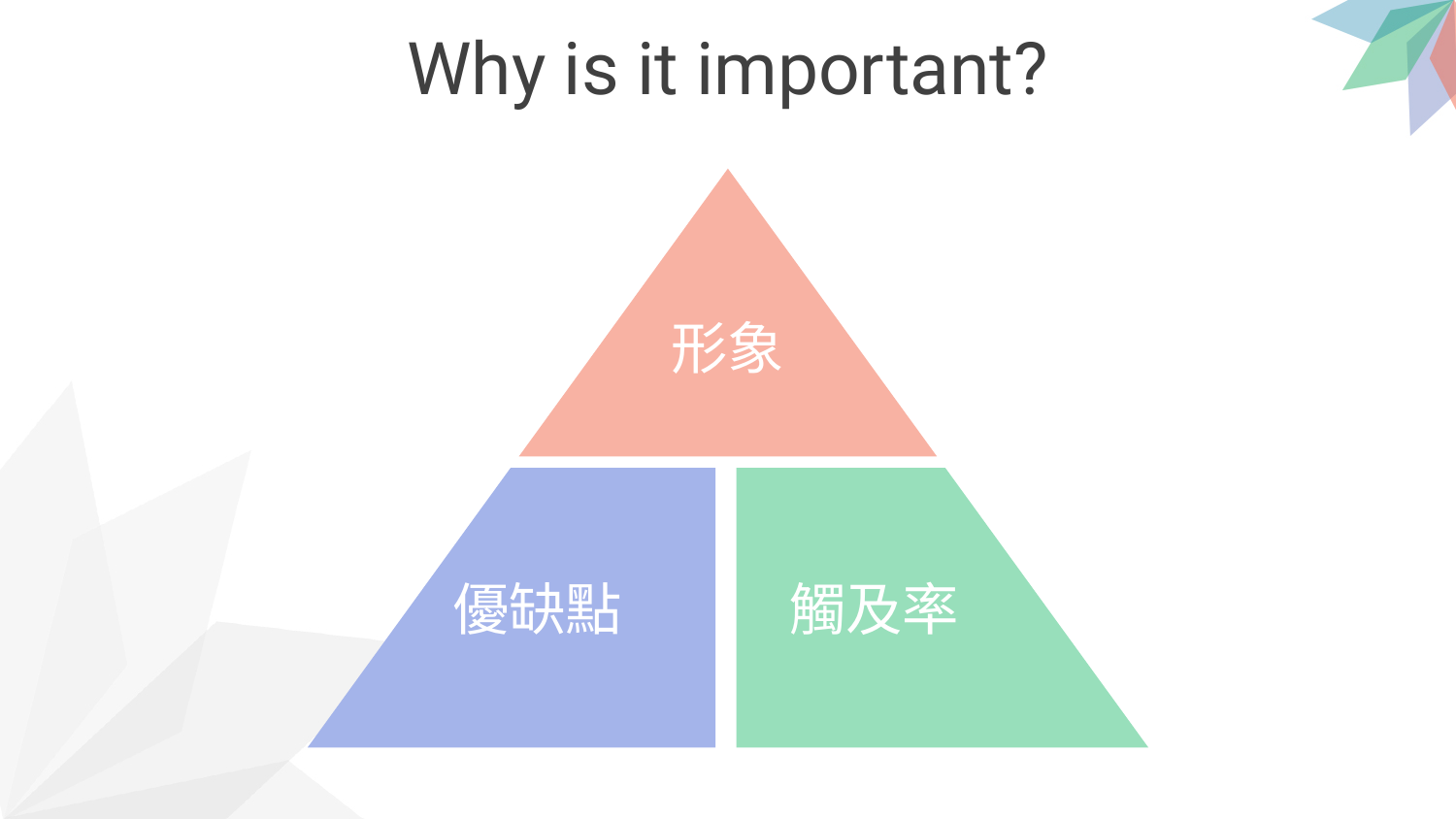

Why is it important?

形象
   優缺點
  觸及率